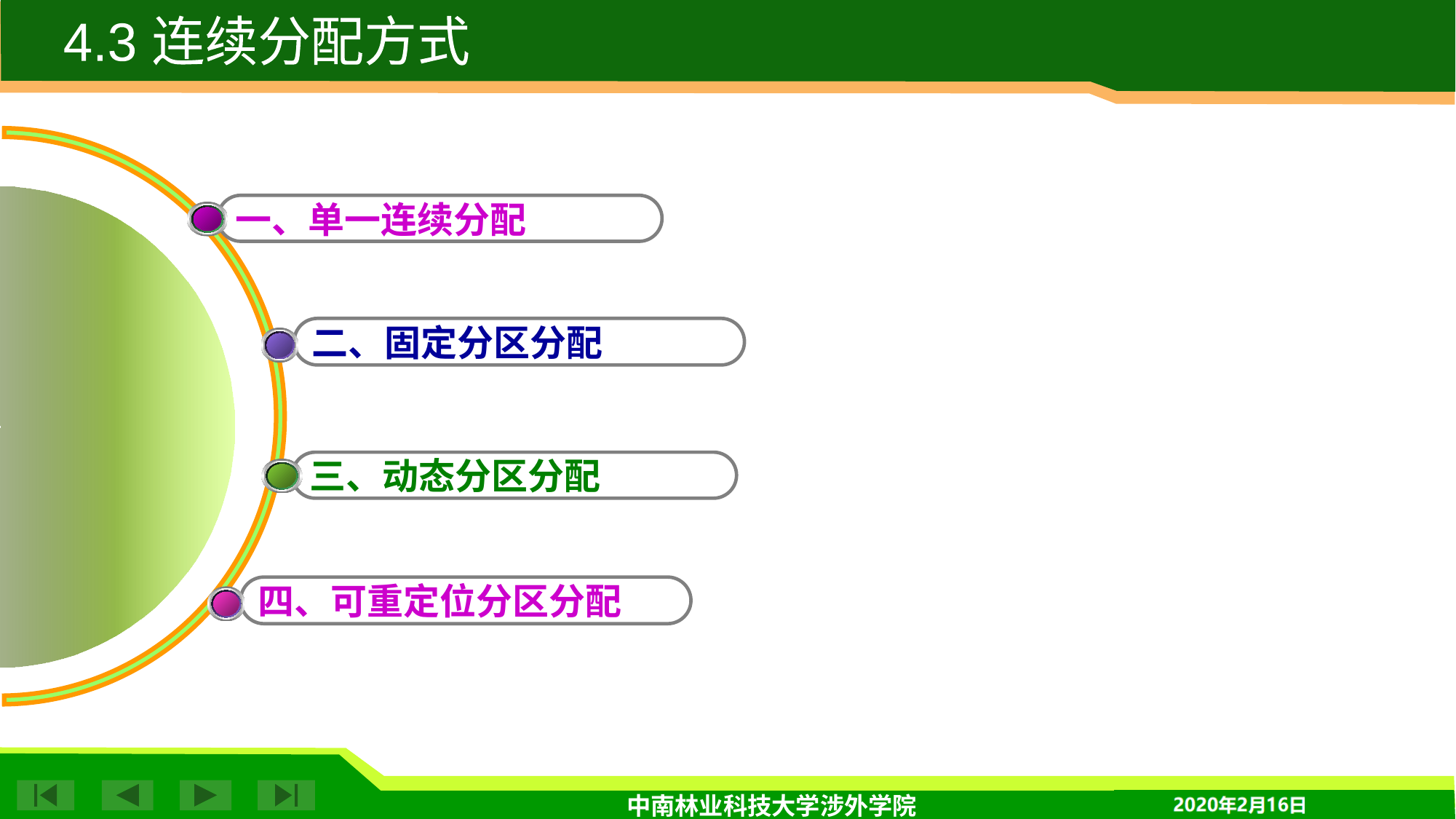

4.3 连续分配方式

一、单一连续分配

二、固定分区分配

三、动态分区分配

四、可重定位分区分配